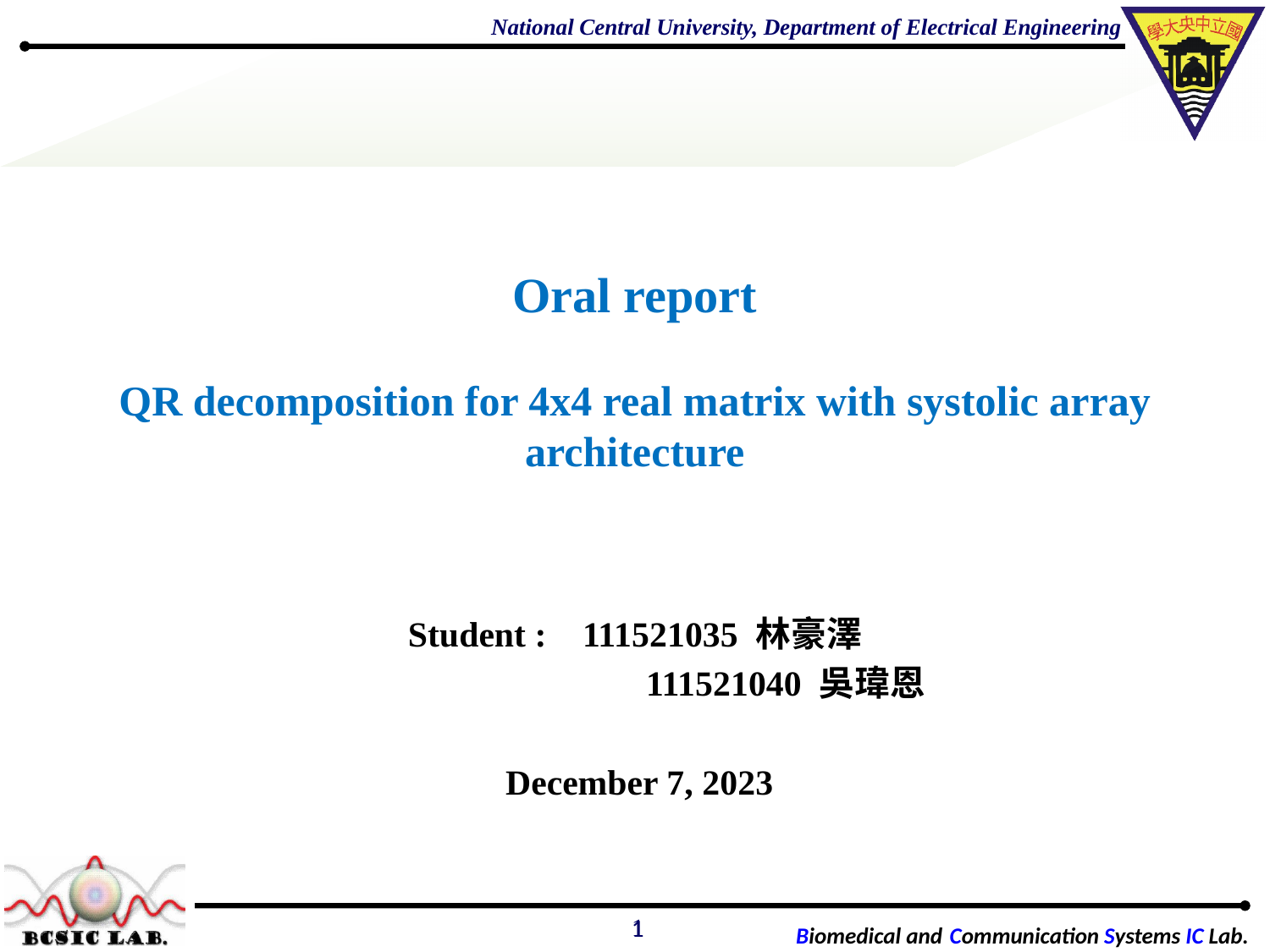

Oral report

QR decomposition for 4x4 real matrix with systolic array architecture

Student : 	111521035 林豪澤
			111521040 吳瑋恩

 December 7, 2023
1
1